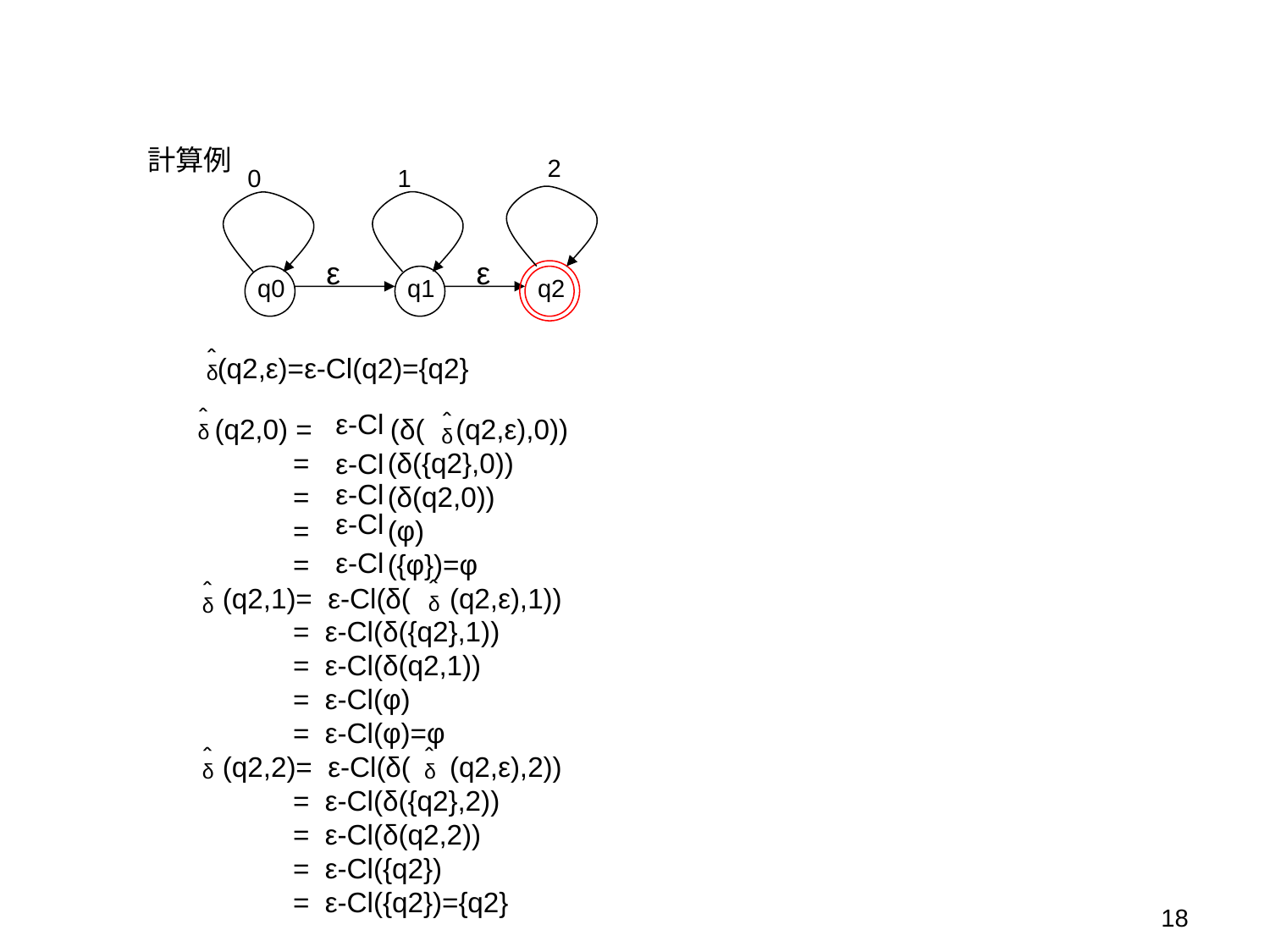

計算例
2
0
1

ε
ε

q0

q1
q2

＾
δ
(q2,ε)=ε-Cl(q2)={q2}

(q2,0) =          (δ(    (q2,ε),0))
          =          (δ({q2},0))
          =          (δ(q2,0))
          =          (φ)
          =          ({φ})=φ
 (q2,1)=  ε-Cl(δ(     (q2,ε),1))
          =  ε-Cl(δ({q2},1))
          =  ε-Cl(δ(q2,1))
          =  ε-Cl(φ)
          =  ε-Cl(φ)=φ
 (q2,2)=  ε-Cl(δ(     (q2,ε),2))
          =  ε-Cl(δ({q2},2))
          =  ε-Cl(δ(q2,2))
          =  ε-Cl({q2})
          =  ε-Cl({q2})={q2}
＾
δ
ε-Cl
＾
δ
ε-Cl
ε-Cl
ε-Cl

ε-Cl
＾
δ
＾
δ
＾
δ
＾
δ
18